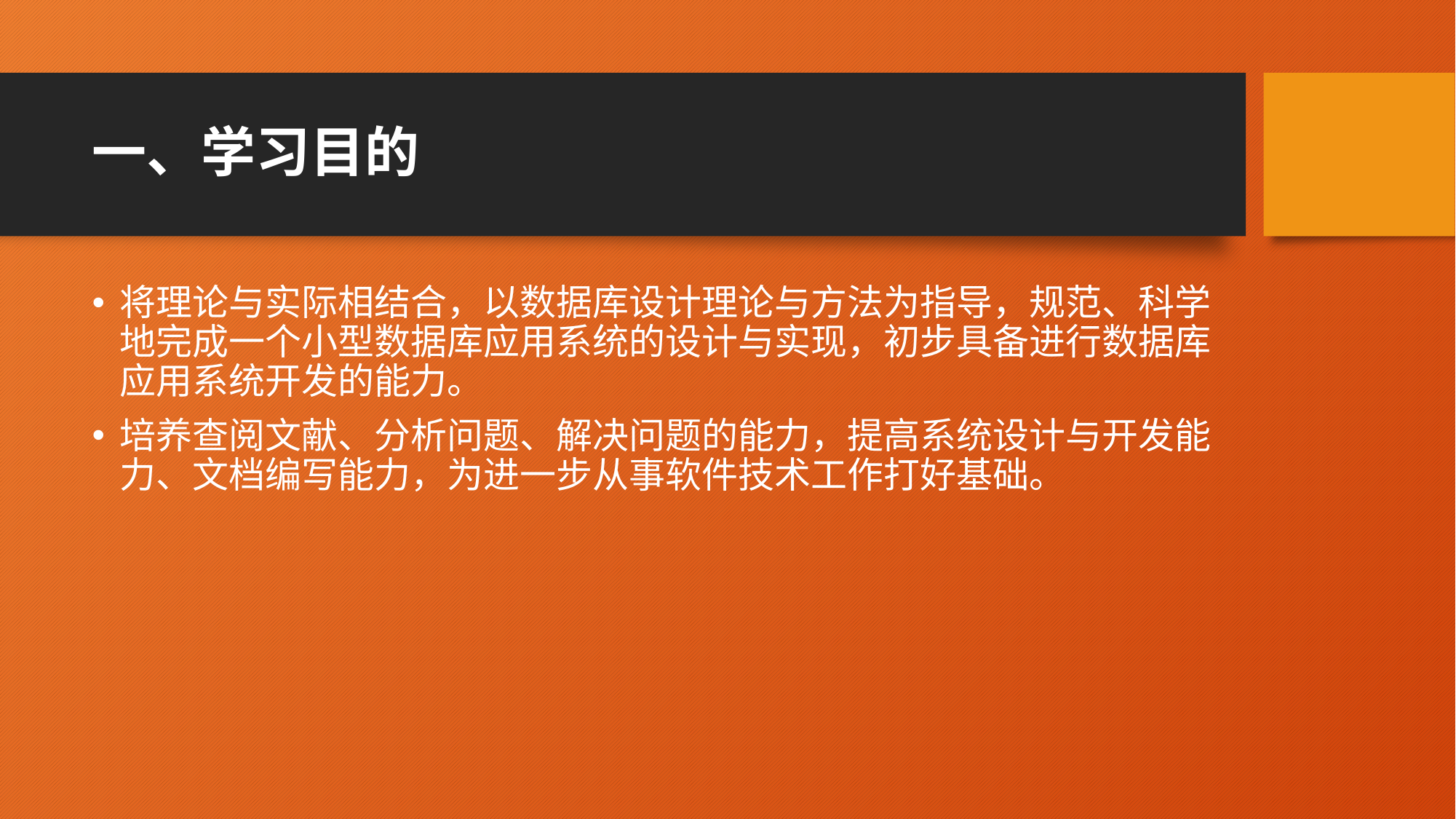

# 一、学习目的
将理论与实际相结合，以数据库设计理论与方法为指导，规范、科学地完成一个小型数据库应用系统的设计与实现，初步具备进行数据库应用系统开发的能力。
培养查阅文献、分析问题、解决问题的能力，提高系统设计与开发能力、文档编写能力，为进一步从事软件技术工作打好基础。